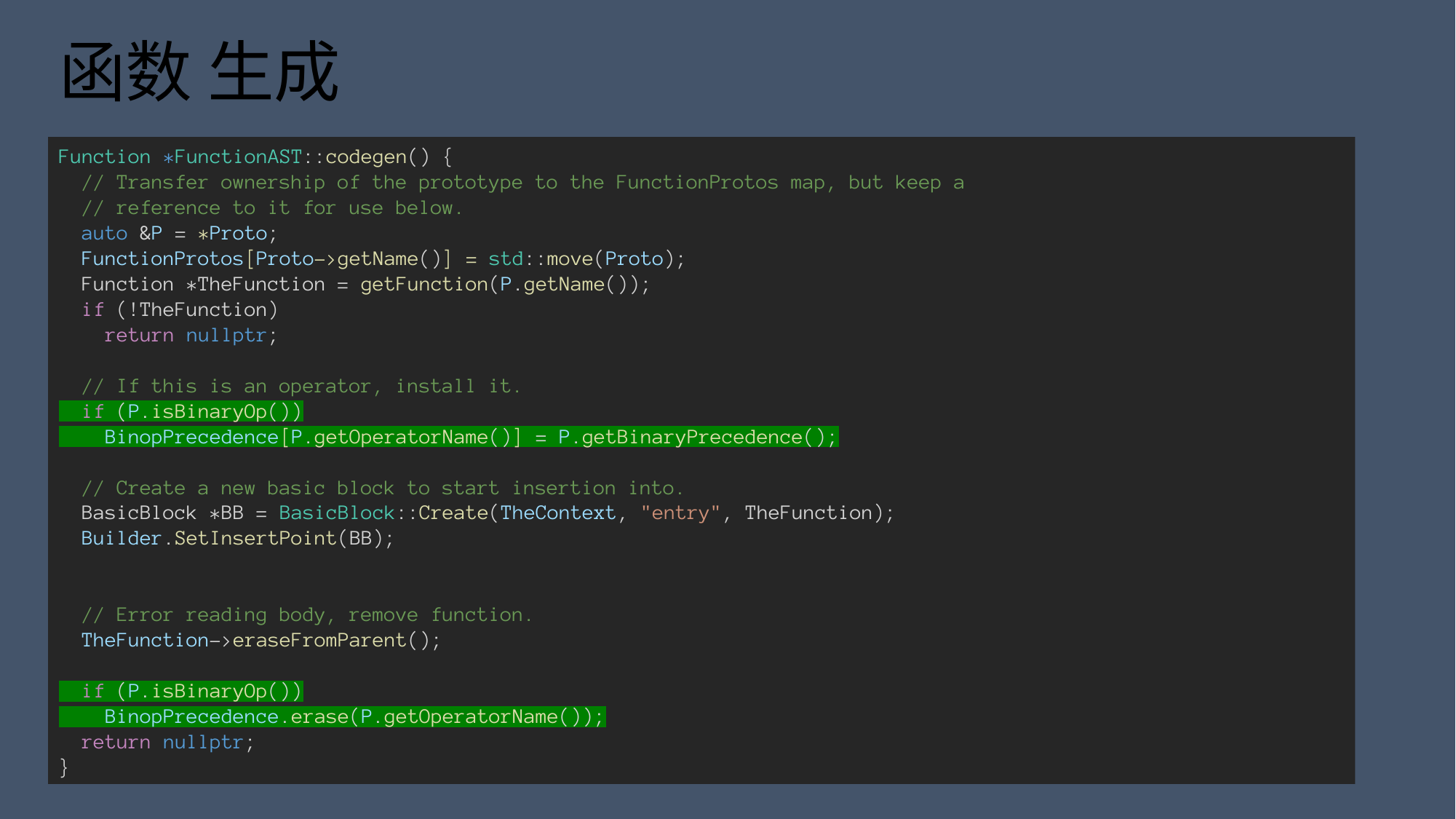

# 函数 生成
Function *FunctionAST::codegen() {
  // Transfer ownership of the prototype to the FunctionProtos map, but keep a
  // reference to it for use below.
  auto &P = *Proto;
  FunctionProtos[Proto->getName()] = std::move(Proto);
  Function *TheFunction = getFunction(P.getName());
  if (!TheFunction)
    return nullptr;
  // If this is an operator, install it.
  if (P.isBinaryOp())
    BinopPrecedence[P.getOperatorName()] = P.getBinaryPrecedence();
  // Create a new basic block to start insertion into.
  BasicBlock *BB = BasicBlock::Create(TheContext, "entry", TheFunction);
  Builder.SetInsertPoint(BB);
  // Error reading body, remove function.
  TheFunction->eraseFromParent();
  if (P.isBinaryOp())
    BinopPrecedence.erase(P.getOperatorName());
  return nullptr;
}